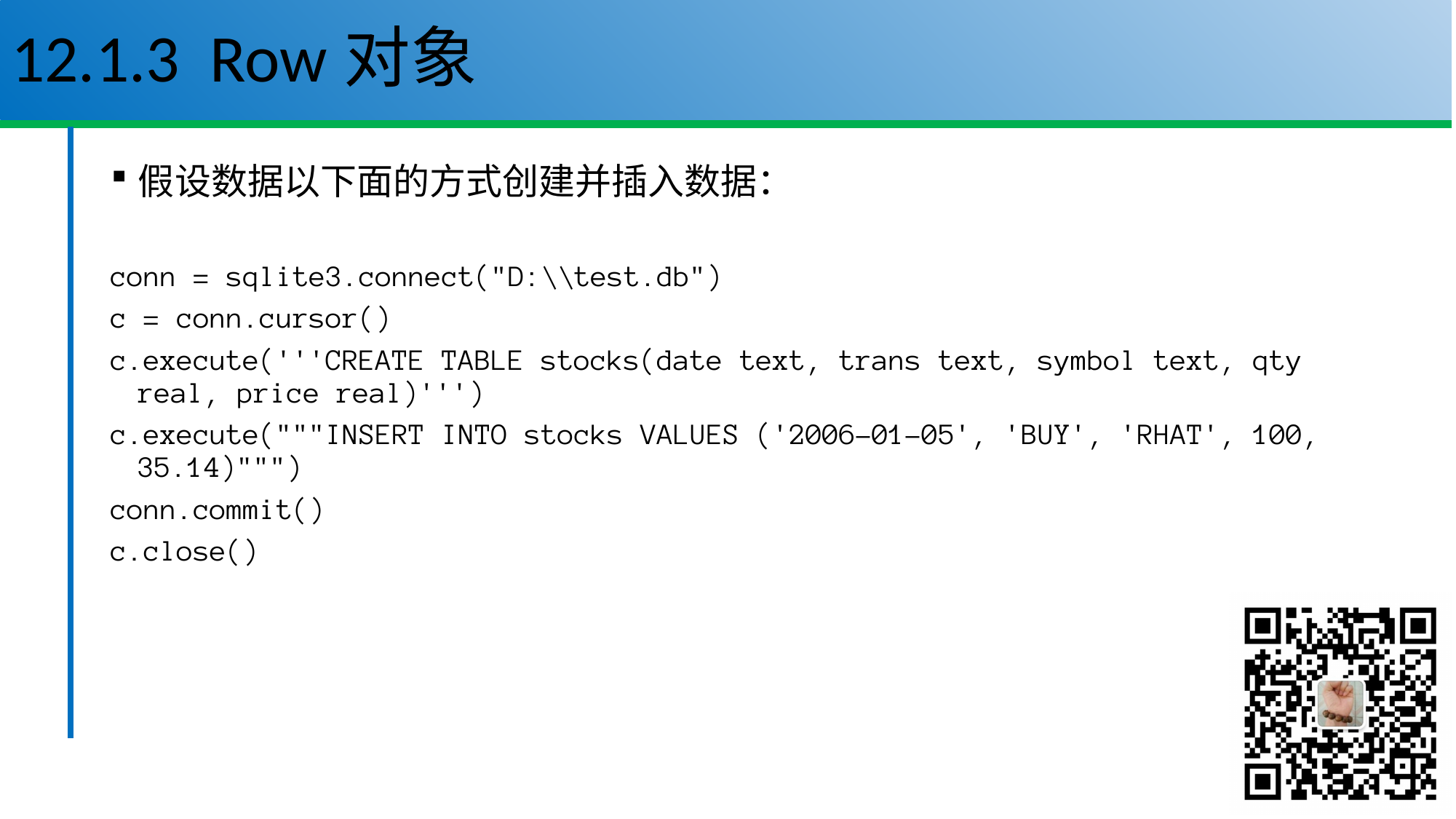

# 12.1.3  Row对象
假设数据以下面的方式创建并插入数据：

conn = sqlite3.connect("D:\\test.db")
c = conn.cursor()
c.execute('''CREATE TABLE stocks(date text, trans text, symbol text, qty real, price real)''')
c.execute("""INSERT INTO stocks VALUES ('2006-01-05', 'BUY', 'RHAT', 100, 35.14)""")
conn.commit()
c.close()
19